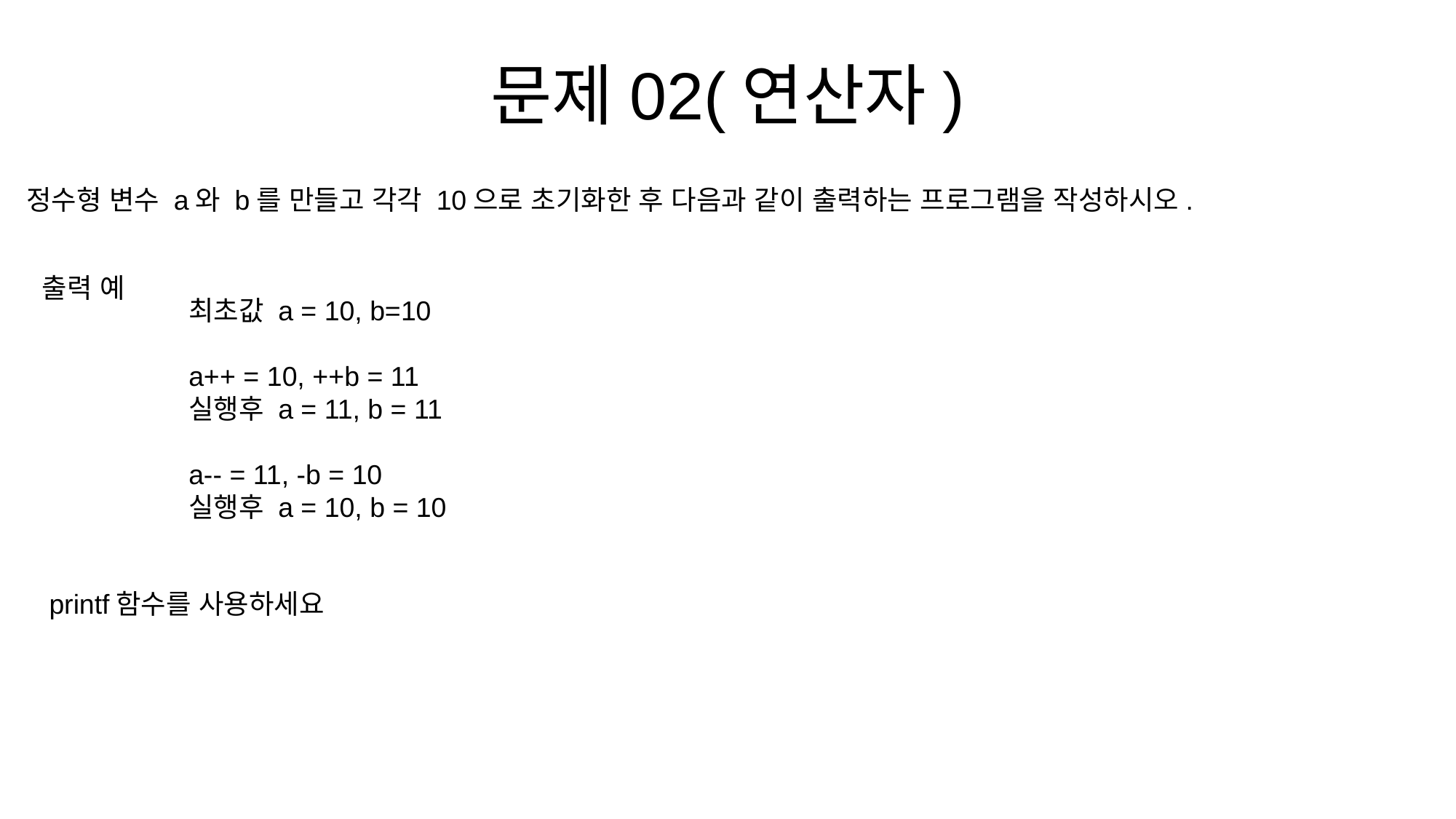

# 문제02(연산자)
정수형 변수 a와 b를 만들고 각각 10으로 초기화한 후 다음과 같이 출력하는 프로그램을 작성하시오.
출력 예
최초값 a = 10, b=10

a++ = 10, ++b = 11
실행후 a = 11, b = 11

a-- = 11, -b = 10
실행후 a = 10, b = 10
printf함수를 사용하세요